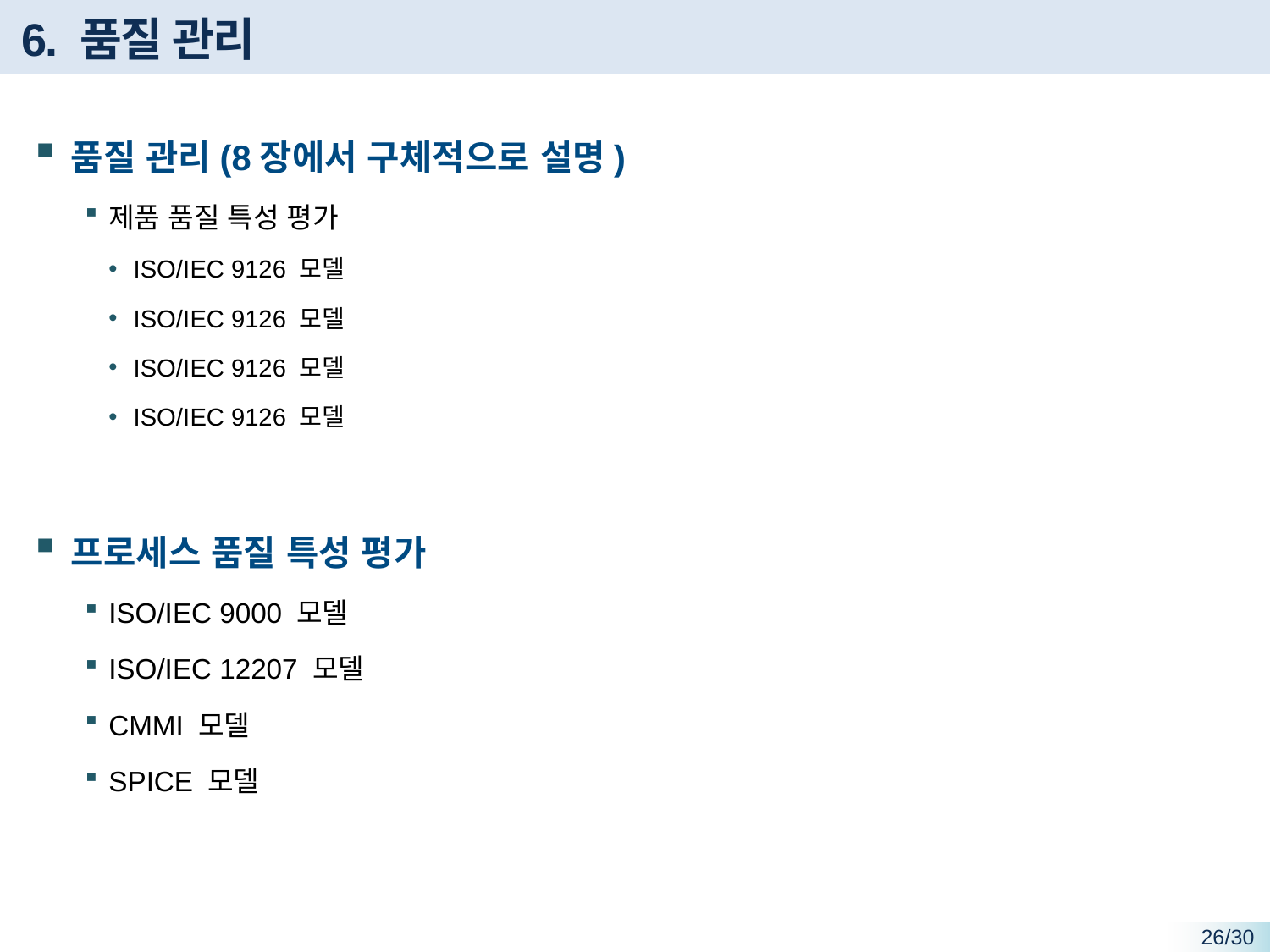

# 6. 품질 관리
품질 관리(8장에서 구체적으로 설명)
제품 품질 특성 평가
ISO/IEC 9126 모델
ISO/IEC 9126 모델
ISO/IEC 9126 모델
ISO/IEC 9126 모델

프로세스 품질 특성 평가
ISO/IEC 9000 모델
ISO/IEC 12207 모델
CMMI 모델
SPICE 모델